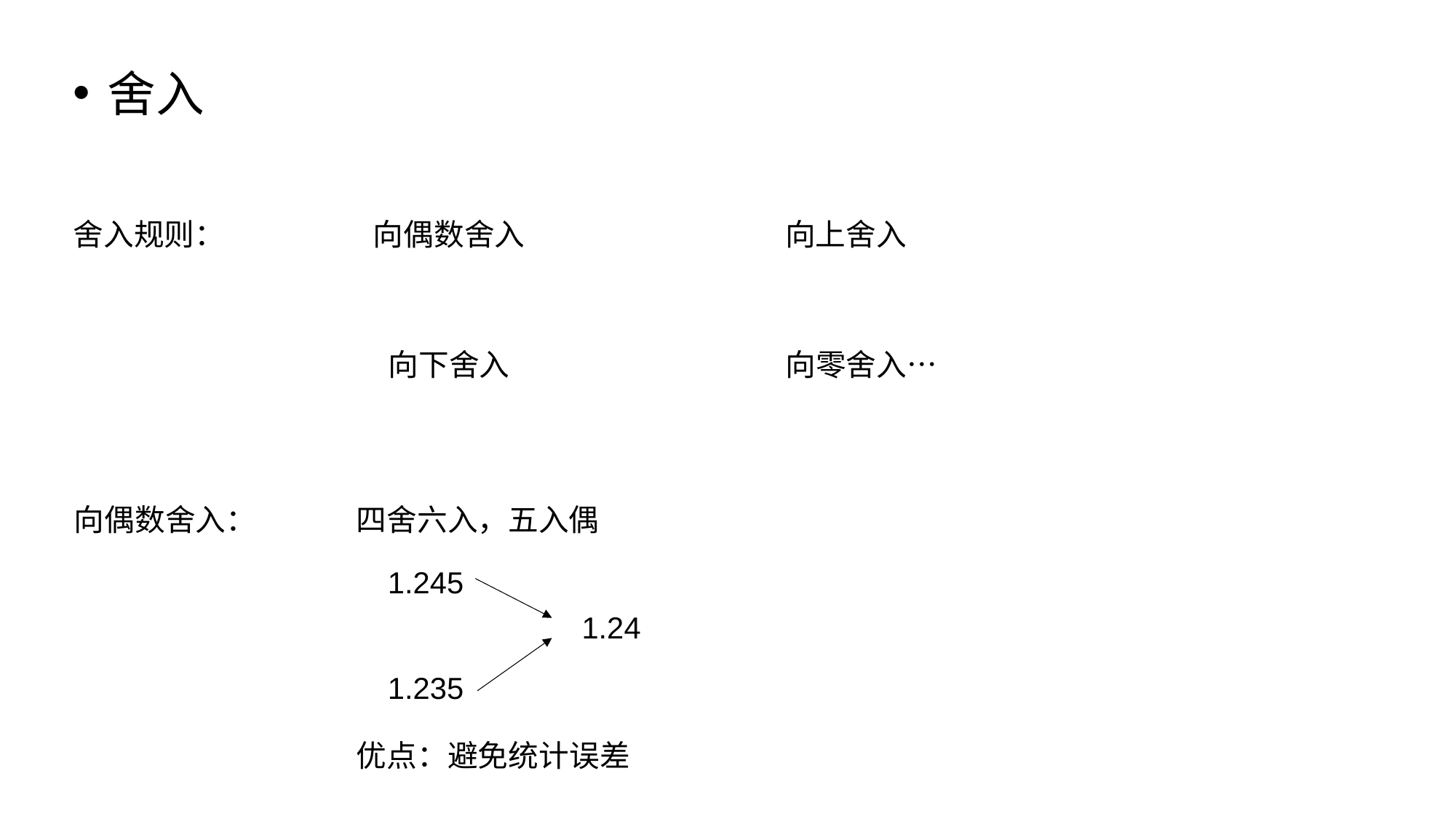

舍入
舍入规则：
向偶数舍入
向上舍入
向下舍入
向零舍入…
向偶数舍入：
四舍六入，五入偶
1.245
1.24
1.235
优点：避免统计误差